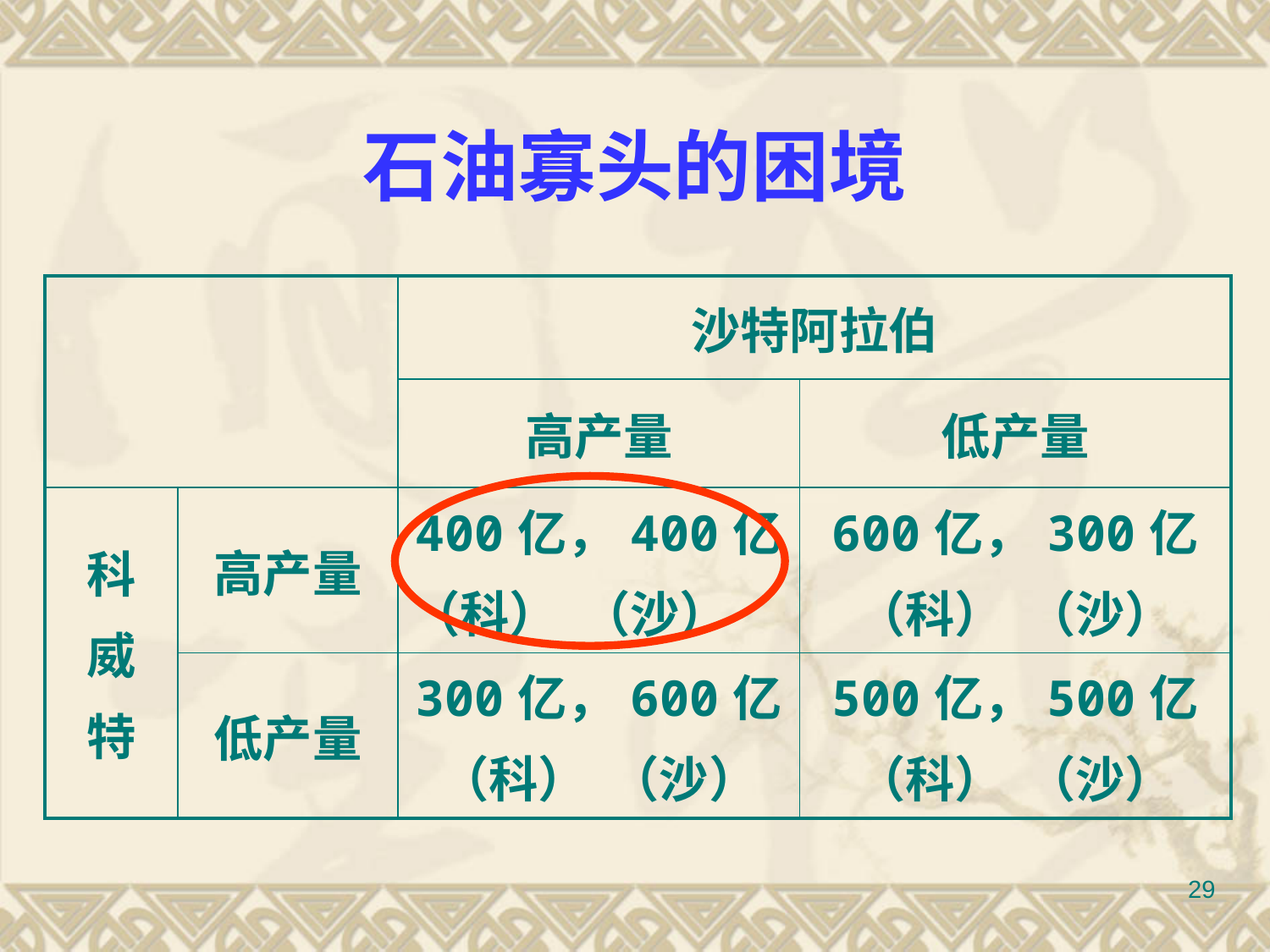

# 石油寡头的困境
|  |  | 沙特阿拉伯 |  |
| --- | --- | --- | --- |
|  |  | 高产量 | 低产量 |
| 科 威 特 | 高产量 | 400亿，400亿 （科） （沙） | 600亿，300亿 （科） （沙） |
|  | 低产量 | 300亿，600亿 （科） （沙） | 500亿，500亿 （科） （沙） |

29